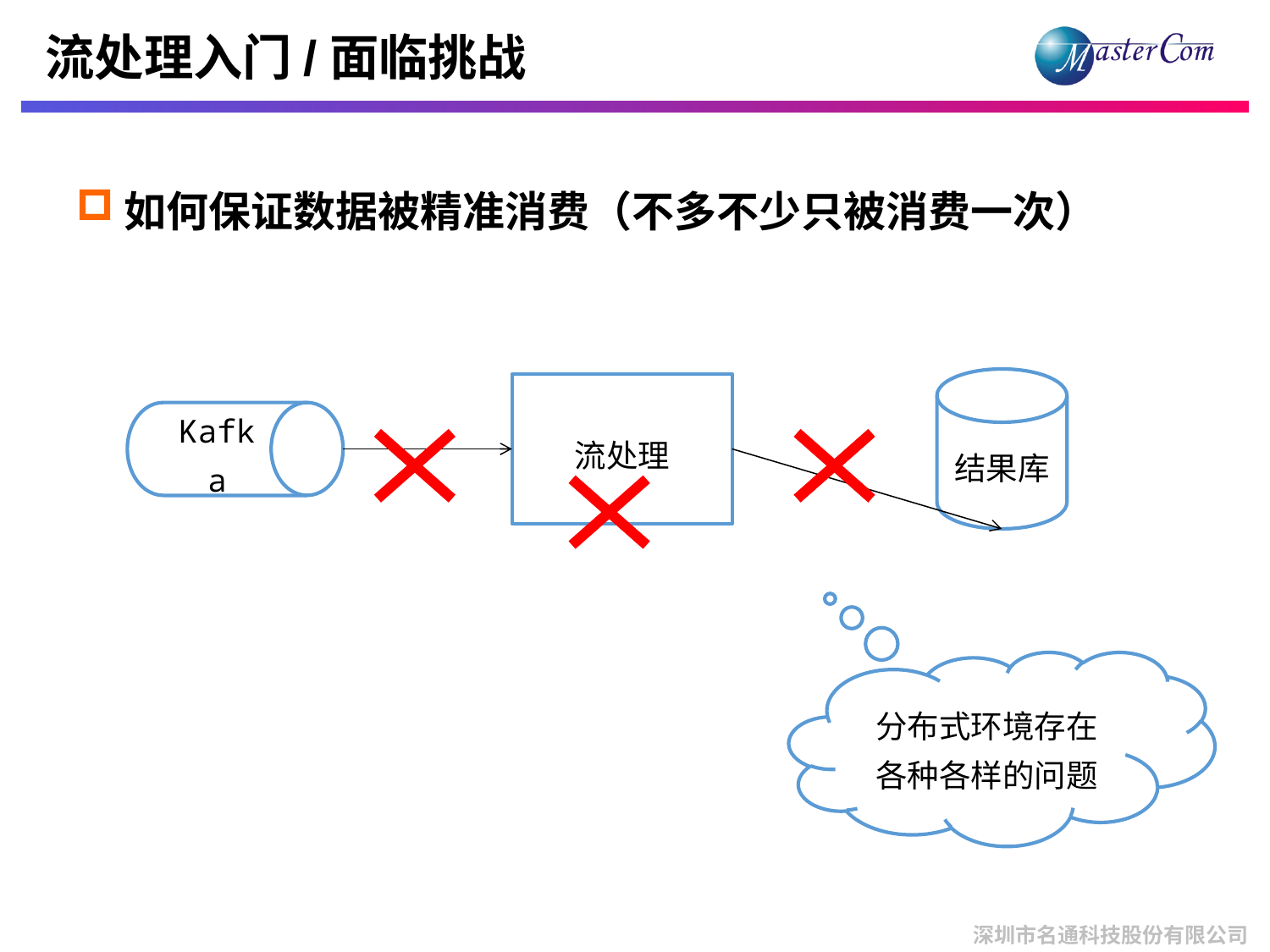

# 流处理入门/面临挑战
如何保证数据被精准消费（不多不少只被消费一次）
结果库
流处理
Kafka

分布式环境存在各种各样的问题